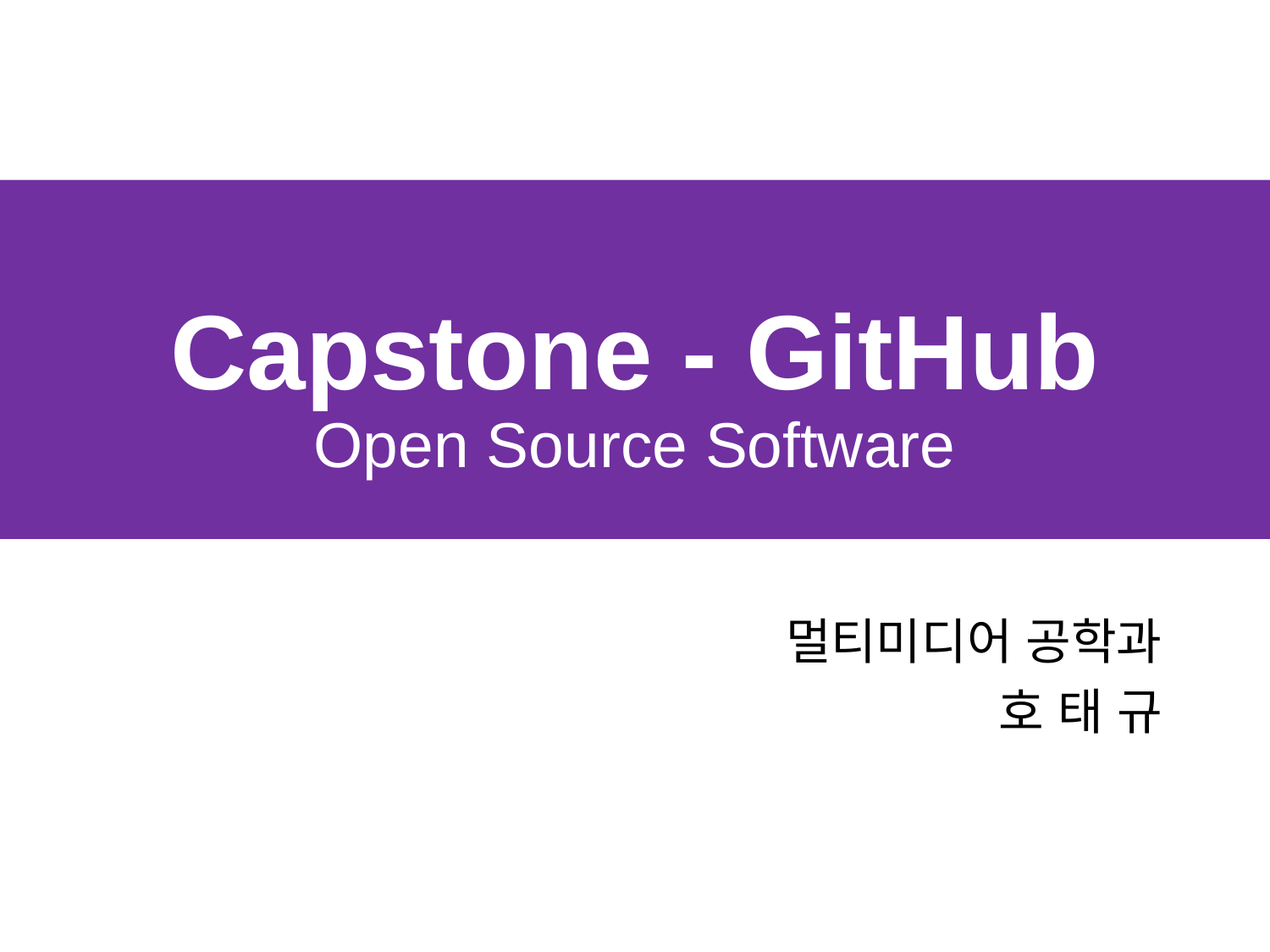

# Capstone - GitHub Open Source Software

멀티미디어 공학과
호 태 규